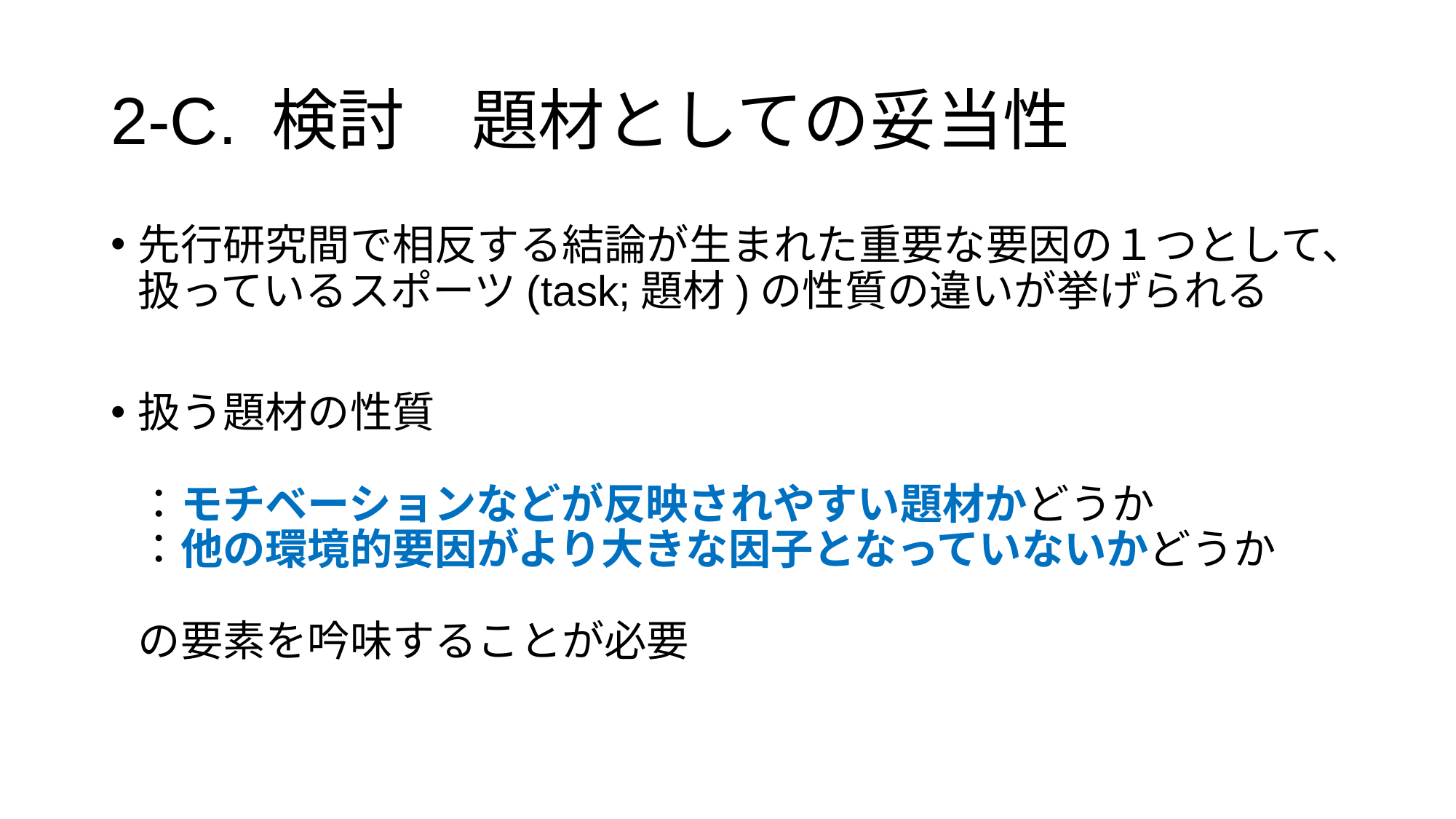

# 2-C. 検討　題材としての妥当性
先行研究間で相反する結論が生まれた重要な要因の１つとして、扱っているスポーツ(task;題材)の性質の違いが挙げられる

扱う題材の性質
：モチベーションなどが反映されやすい題材かどうか
：他の環境的要因がより大きな因子となっていないかどうか
の要素を吟味することが必要